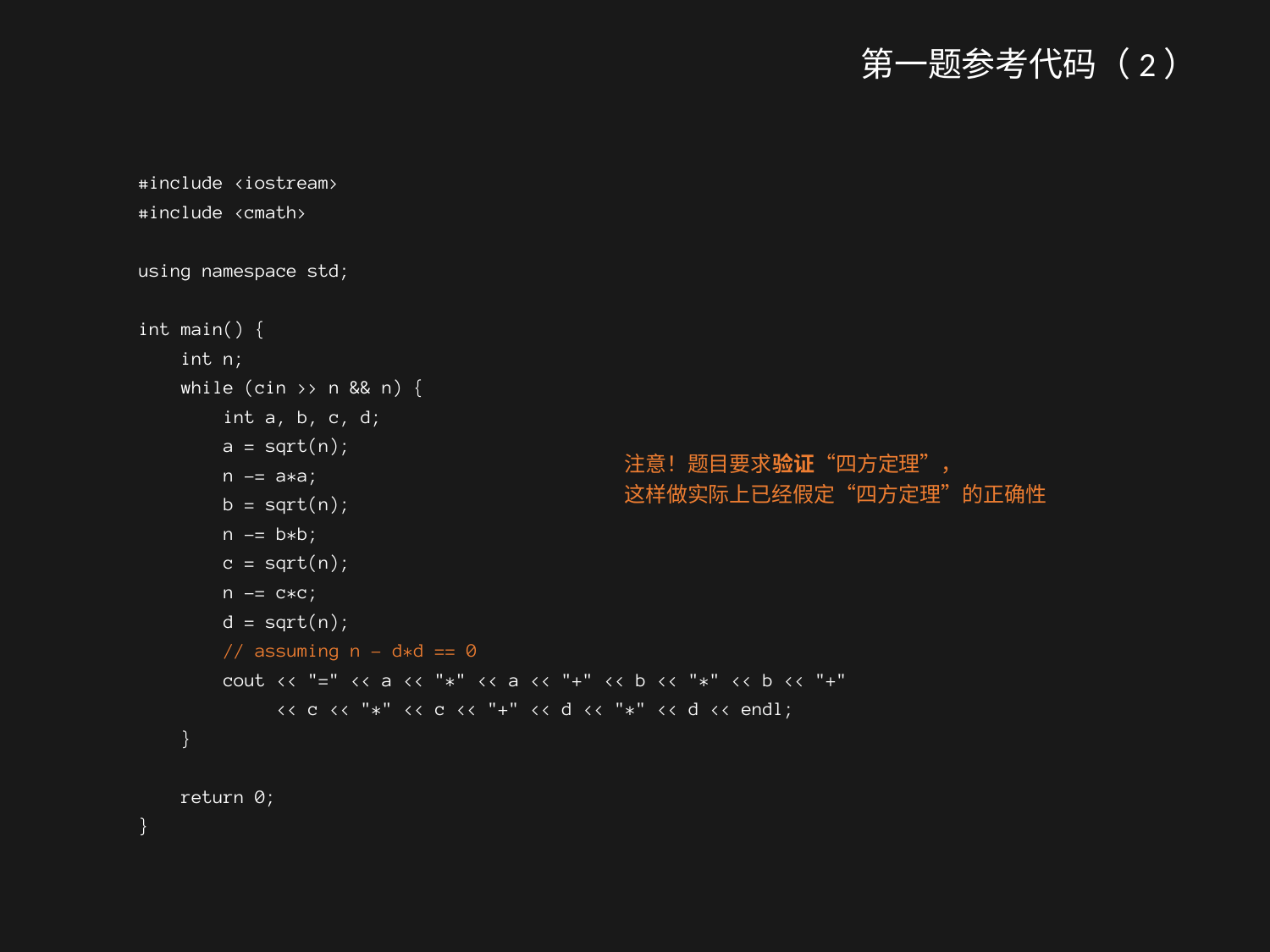

第一题参考代码（2）
#include <iostream>
#include <cmath>

using namespace std;

int main() {
    int n;
    while (cin >> n && n) {
        int a, b, c, d;
        a = sqrt(n);
        n -= a*a;
        b = sqrt(n);
        n -= b*b;
        c = sqrt(n);
        n -= c*c;
        d = sqrt(n);
        // assuming n – d*d == 0
        cout << "=" << a << "*" << a << "+" << b << "*" << b << "+"
             << c << "*" << c << "+" << d << "*" << d << endl;
    }

    return 0;
}
注意！题目要求验证“四方定理”，
这样做实际上已经假定“四方定理”的正确性